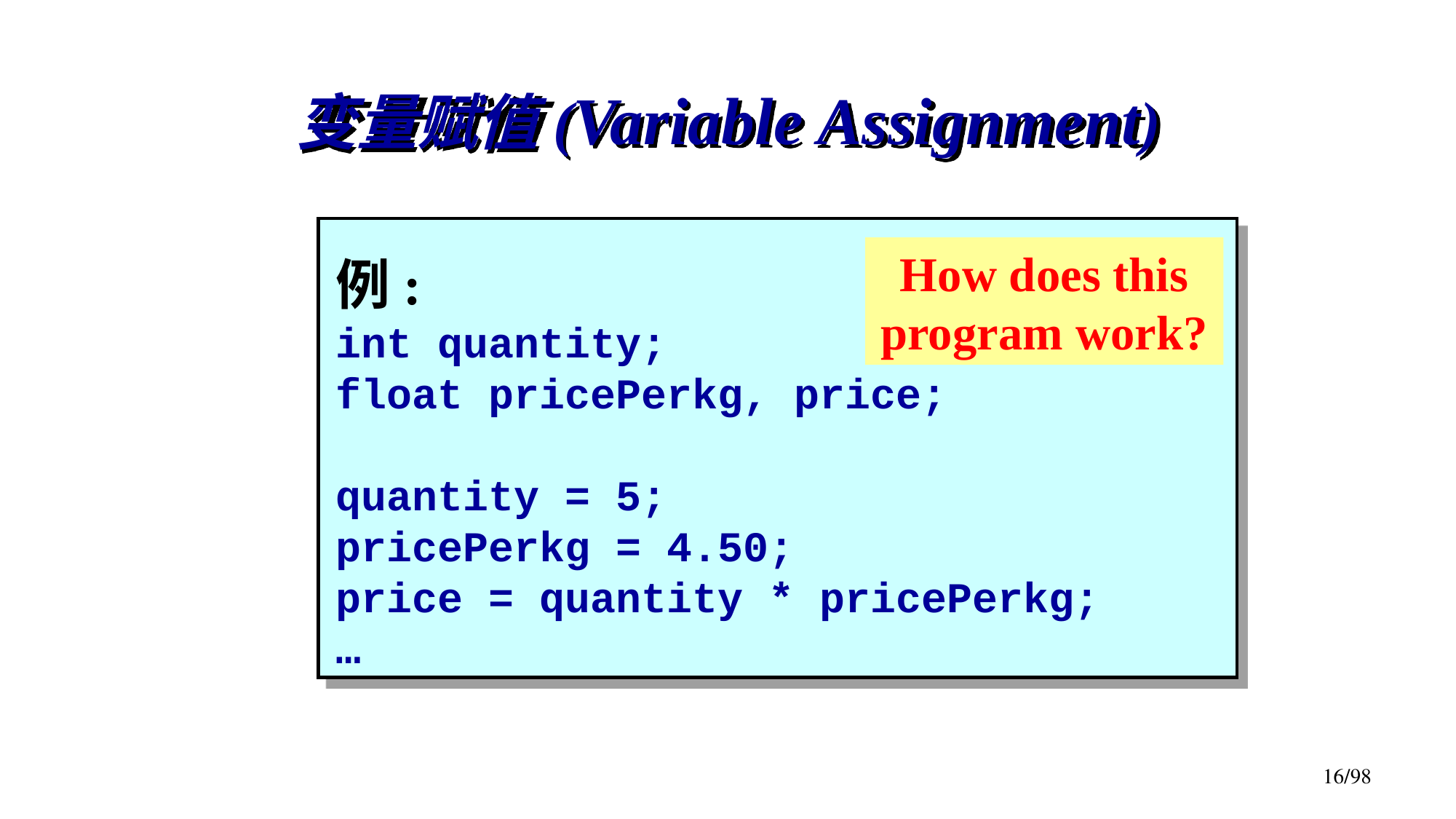

变量赋值(Variable Assignment)
例:
int quantity;
float pricePerkg, price;

quantity = 5;
pricePerkg = 4.50;
price = quantity * pricePerkg;
…
How does this program work?